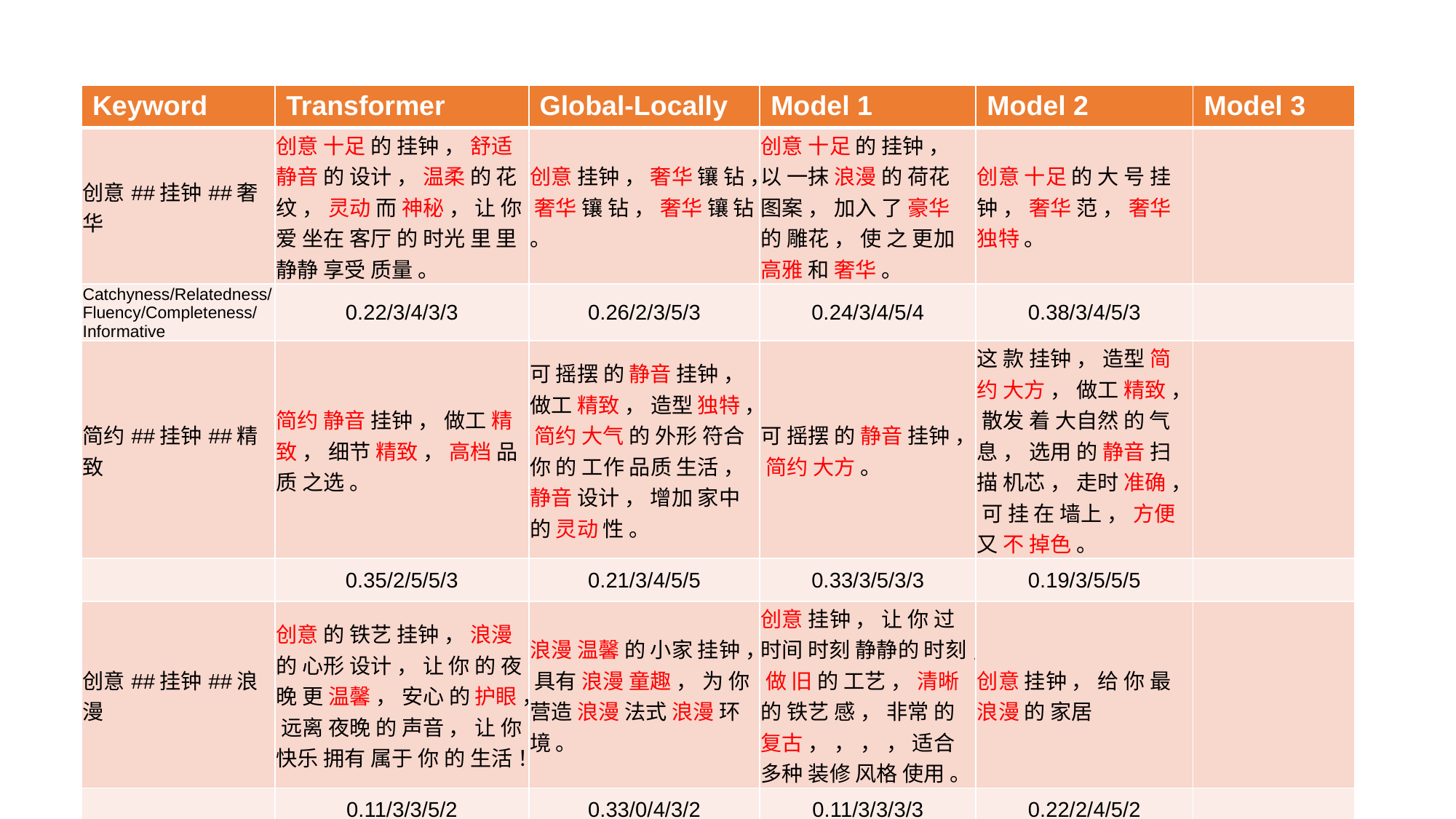

| Keyword | Transformer | Global-Locally | Model 1 | Model 2 | Model 3 |
| --- | --- | --- | --- | --- | --- |
| 创意##挂钟##奢华 | 创意 十足 的 挂钟 ， 舒适 静音 的 设计 ， 温柔 的 花纹 ， 灵动 而 神秘 ， 让 你 爱 坐在 客厅 的 时光 里 里 静静 享受 质量 。 | 创意 挂钟 ， 奢华 镶 钻 ， 奢华 镶 钻 ， 奢华 镶 钻 。 | 创意 十足 的 挂钟 ， 以 一抹 浪漫 的 荷花 图案 ， 加入 了 豪华 的 雕花 ， 使 之 更加 高雅 和 奢华 。 | 创意 十足 的 大 号 挂钟 ， 奢华 范 ， 奢华 独特 。 |  |
| Catchyness/Relatedness/ Fluency/Completeness/ Informative | 0.22/3/4/3/3 | 0.26/2/3/5/3 | 0.24/3/4/5/4 | 0.38/3/4/5/3 |  |
| 简约##挂钟##精致 | 简约 静音 挂钟 ， 做工 精致 ， 细节 精致 ， 高档 品质 之选 。 | 可 摇摆 的 静音 挂钟 ， 做工 精致 ， 造型 独特 ， 简约 大气 的 外形 符合 你 的 工作 品质 生活 ， 静音 设计 ， 增加 家中 的 灵动 性 。 | 可 摇摆 的 静音 挂钟 ， 简约 大方 。 | 这 款 挂钟 ， 造型 简约 大方 ， 做工 精致 ， 散发 着 大自然 的 气息 ， 选用 的 静音 扫描 机芯 ， 走时 准确 ， 可 挂 在 墙上 ， 方便 又 不 掉色 。 |  |
|  | 0.35/2/5/5/3 | 0.21/3/4/5/5 | 0.33/3/5/3/3 | 0.19/3/5/5/5 |  |
| 创意##挂钟##浪漫 | 创意 的 铁艺 挂钟 ， 浪漫 的 心形 设计 ， 让 你 的 夜晚 更 温馨 ， 安心 的 护眼 ， 远离 夜晚 的 声音 ， 让 你 快乐 拥有 属于 你 的 生活 ！ | 浪漫 温馨 的 小家 挂钟 ， 具有 浪漫 童趣 ， 为 你 营造 浪漫 法式 浪漫 环境 。 | 创意 挂钟 ， 让 你 过 时间 时刻 静静的 时刻 ， 做 旧 的 工艺 ， 清晰 的 铁艺 感 ， 非常 的 复古 ， ， ， ， 适合 多种 装修 风格 使用 。 | 创意 挂钟 ， 给 你 最 浪漫 的 家居 |  |
|  | 0.11/3/3/5/2 | 0.33/0/4/3/2 | 0.11/3/3/3/3 | 0.22/2/4/5/2 |  |